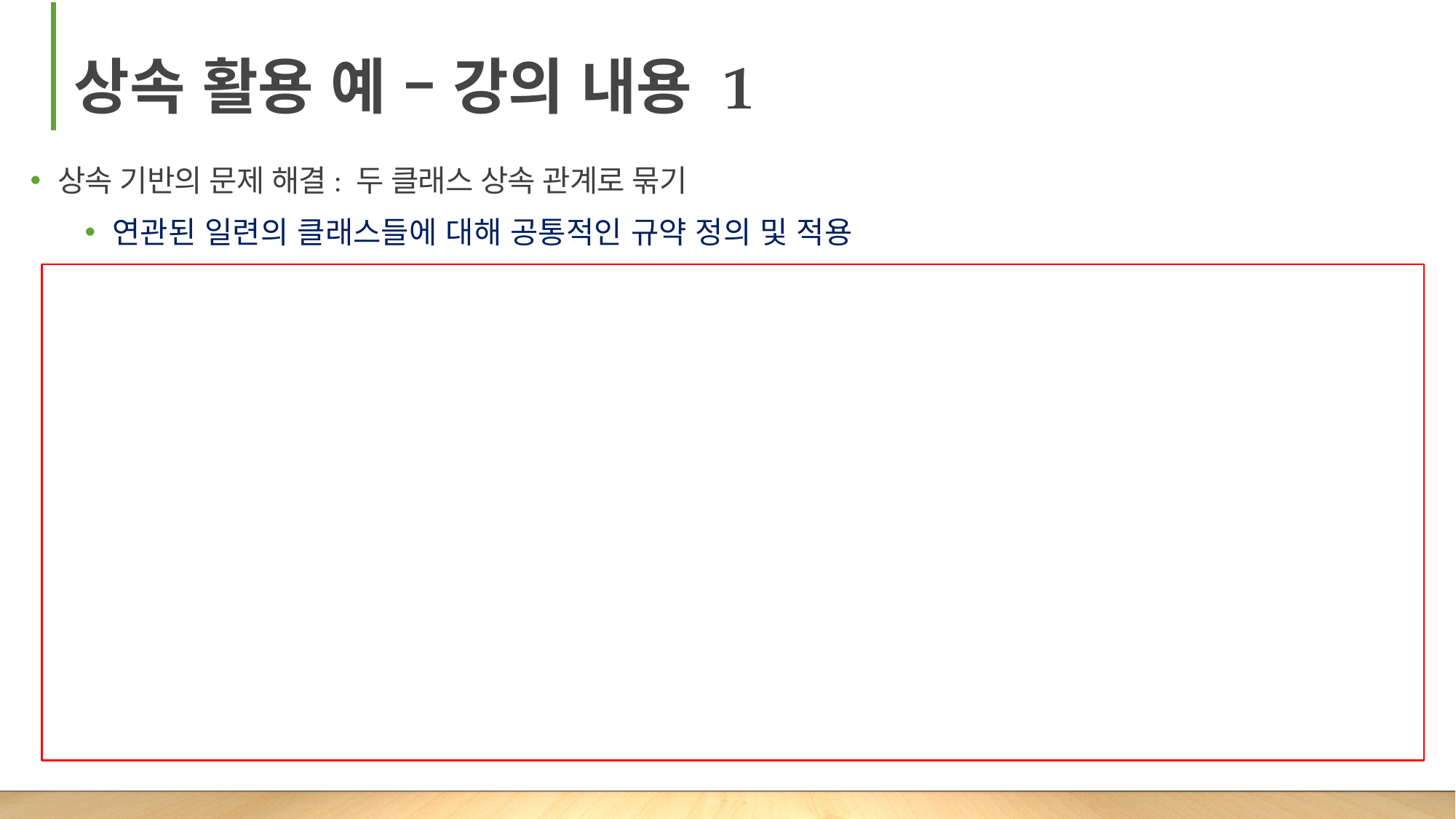

# 상속 활용 예 – 강의 내용 1
상속 기반의 문제 해결: 두 클래스 상속 관계로 묶기
연관된 일련의 클래스들에 대해 공통적인 규약 정의 및 적용